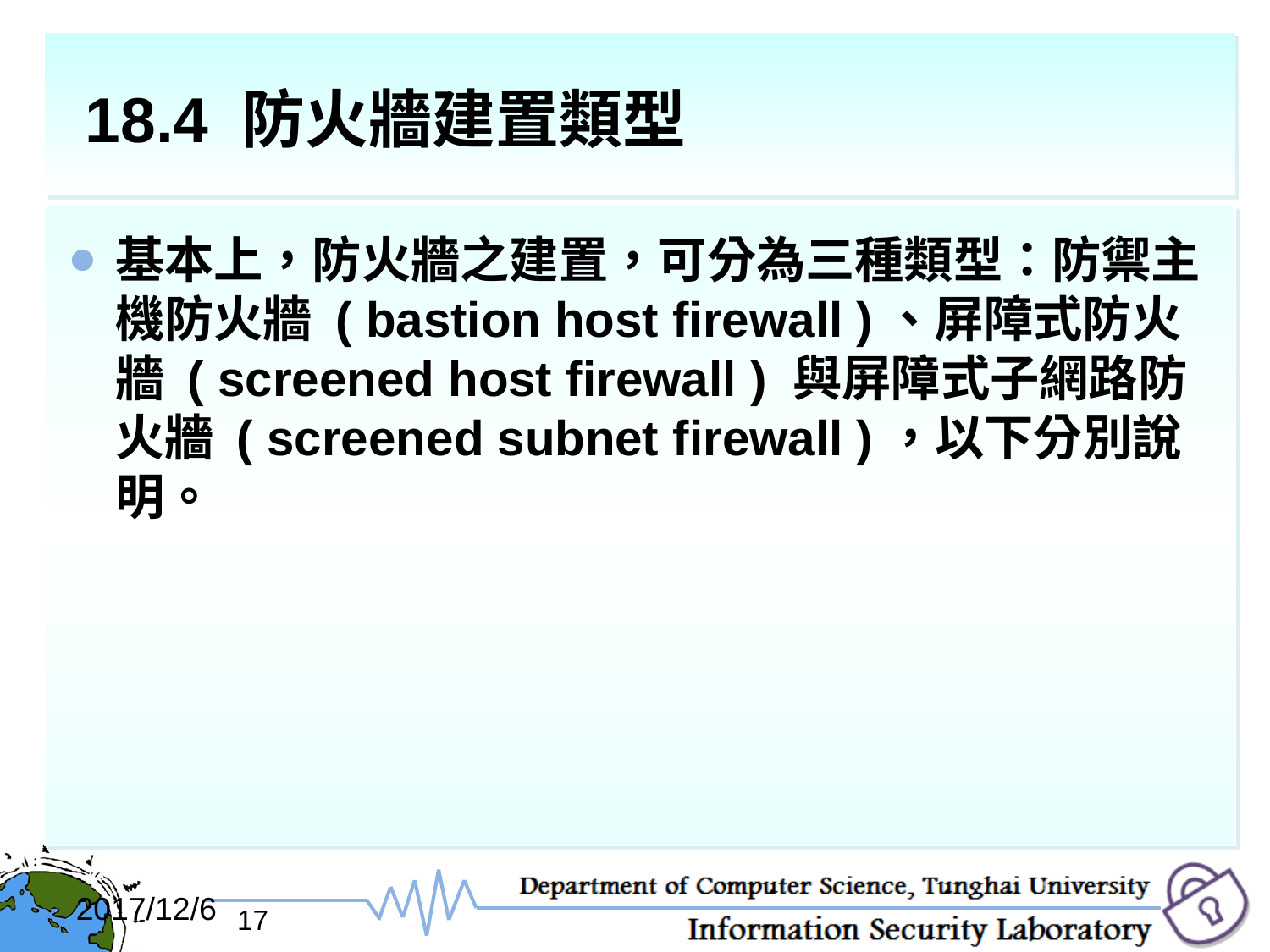

# 18.4 防火牆建置類型
基本上，防火牆之建置，可分為三種類型：防禦主機防火牆 ( bastion host firewall )、屏障式防火牆 ( screened host firewall ) 與屏障式子網路防火牆 ( screened subnet firewall )，以下分別說明。
2017/12/6
17